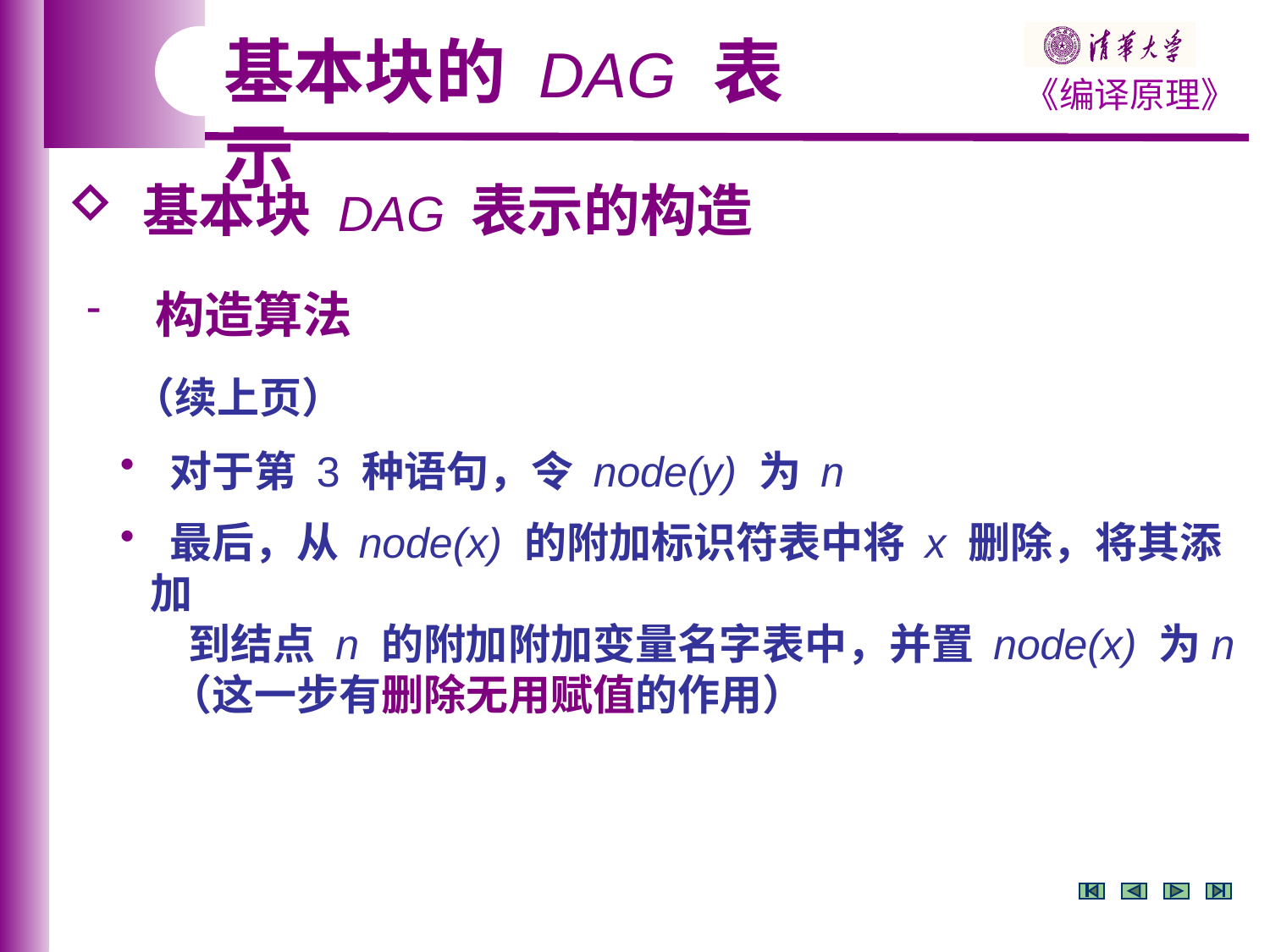

基本块的 DAG 表示
 基本块 DAG 表示的构造
   构造算法

   （续上页）

 对于第 3 种语句，令 node(y) 为 n

 最后，从 node(x) 的附加标识符表中将 x 删除，将其添加
   到结点 n 的附加附加变量名字表中，并置 node(x) 为n
 （这一步有删除无用赋值的作用）